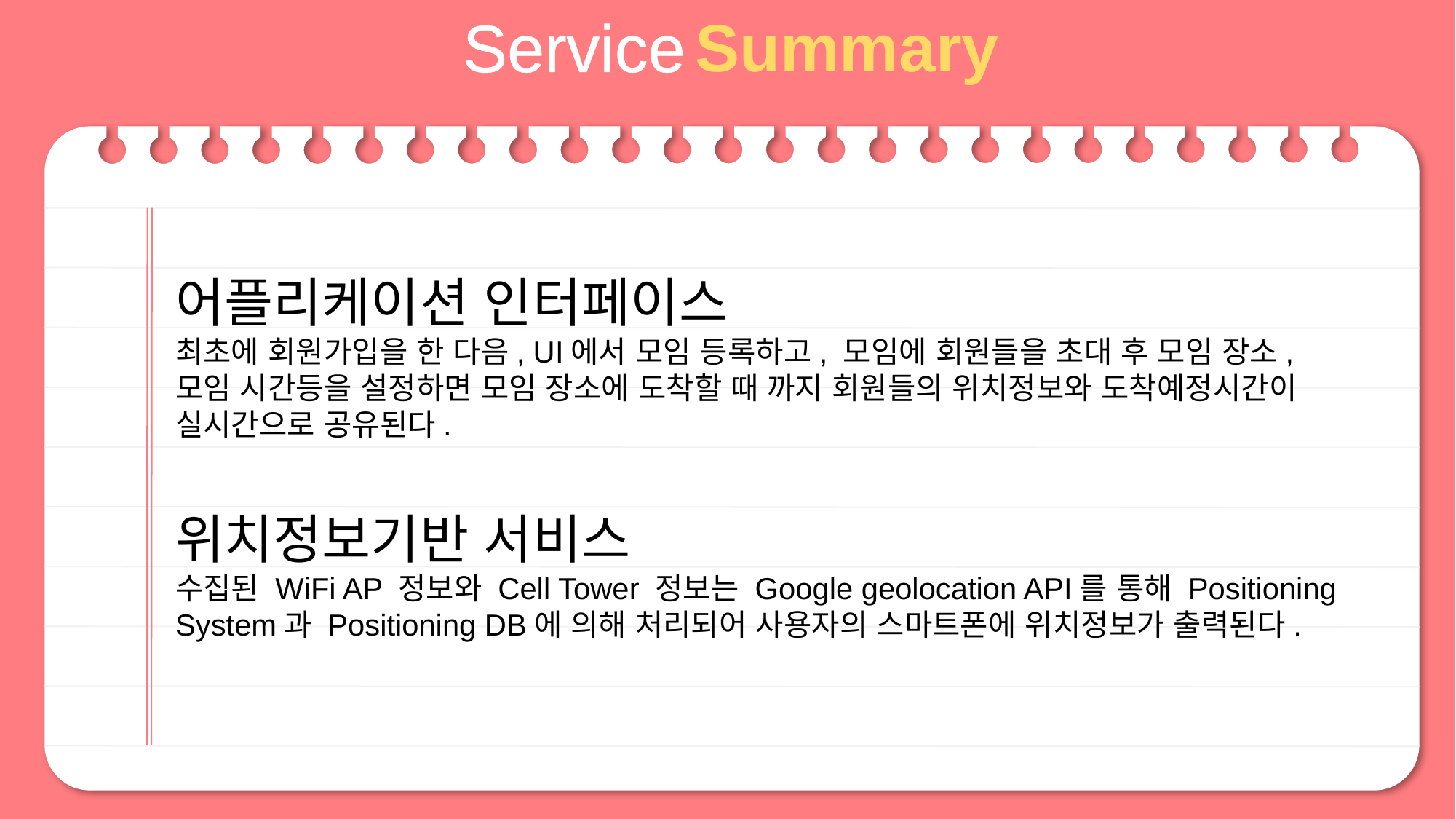

Service  Summary

어플리케이션 인터페이스
최초에 회원가입을 한 다음, UI에서 모임 등록하고, 모임에 회원들을 초대 후 모임 장소, 모임 시간등을 설정하면 모임 장소에 도착할 때 까지 회원들의 위치정보와 도착예정시간이 실시간으로 공유된다.

위치정보기반 서비스
수집된 WiFi AP 정보와 Cell Tower 정보는 Google geolocation API를 통해 Positioning System과 Positioning DB에 의해 처리되어 사용자의 스마트폰에 위치정보가 출력된다.